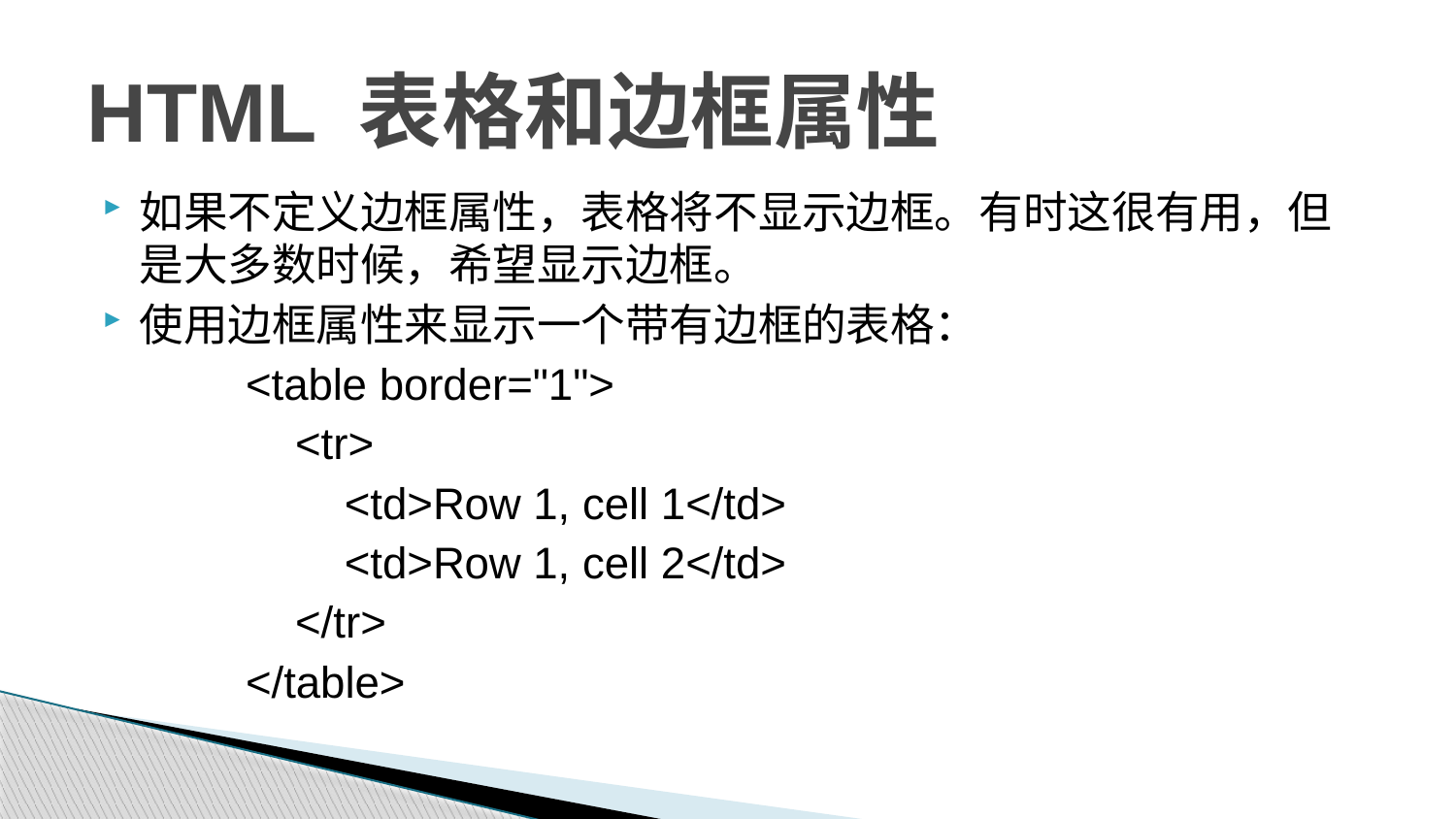

# HTML 表格和边框属性
如果不定义边框属性，表格将不显示边框。有时这很有用，但是大多数时候，希望显示边框。
使用边框属性来显示一个带有边框的表格：
<table border="1">
    <tr>
        <td>Row 1, cell 1</td>
        <td>Row 1, cell 2</td>
    </tr>
</table>